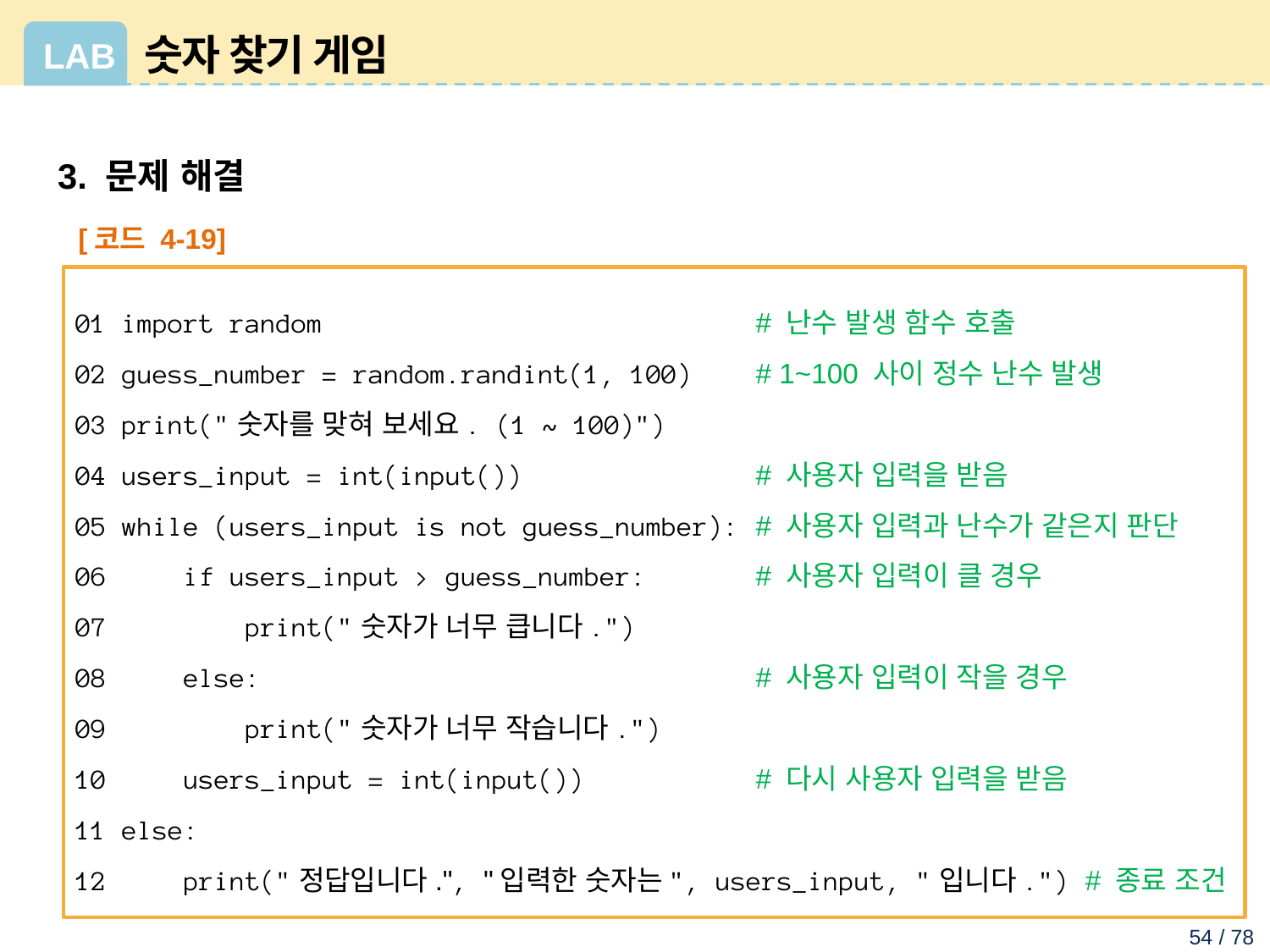

# 숫자 찾기 게임
3. 문제 해결

[코드 4-19]
01 import random                            # 난수 발생 함수 호출
02 guess_number = random.randint(1, 100)    # 1~100 사이 정수 난수 발생
03 print("숫자를 맞혀 보세요. (1 ~ 100)")
04 users_input = int(input())               # 사용자 입력을 받음
05 while (users_input is not guess_number): # 사용자 입력과 난수가 같은지 판단
06     if users_input > guess_number:       # 사용자 입력이 클 경우
07         print("숫자가 너무 큽니다.")
08     else:                                # 사용자 입력이 작을 경우
09         print("숫자가 너무 작습니다.")
10     users_input = int(input())           # 다시 사용자 입력을 받음
11 else:
12     print("정답입니다.", "입력한 숫자는", users_input, "입니다.") # 종료 조건